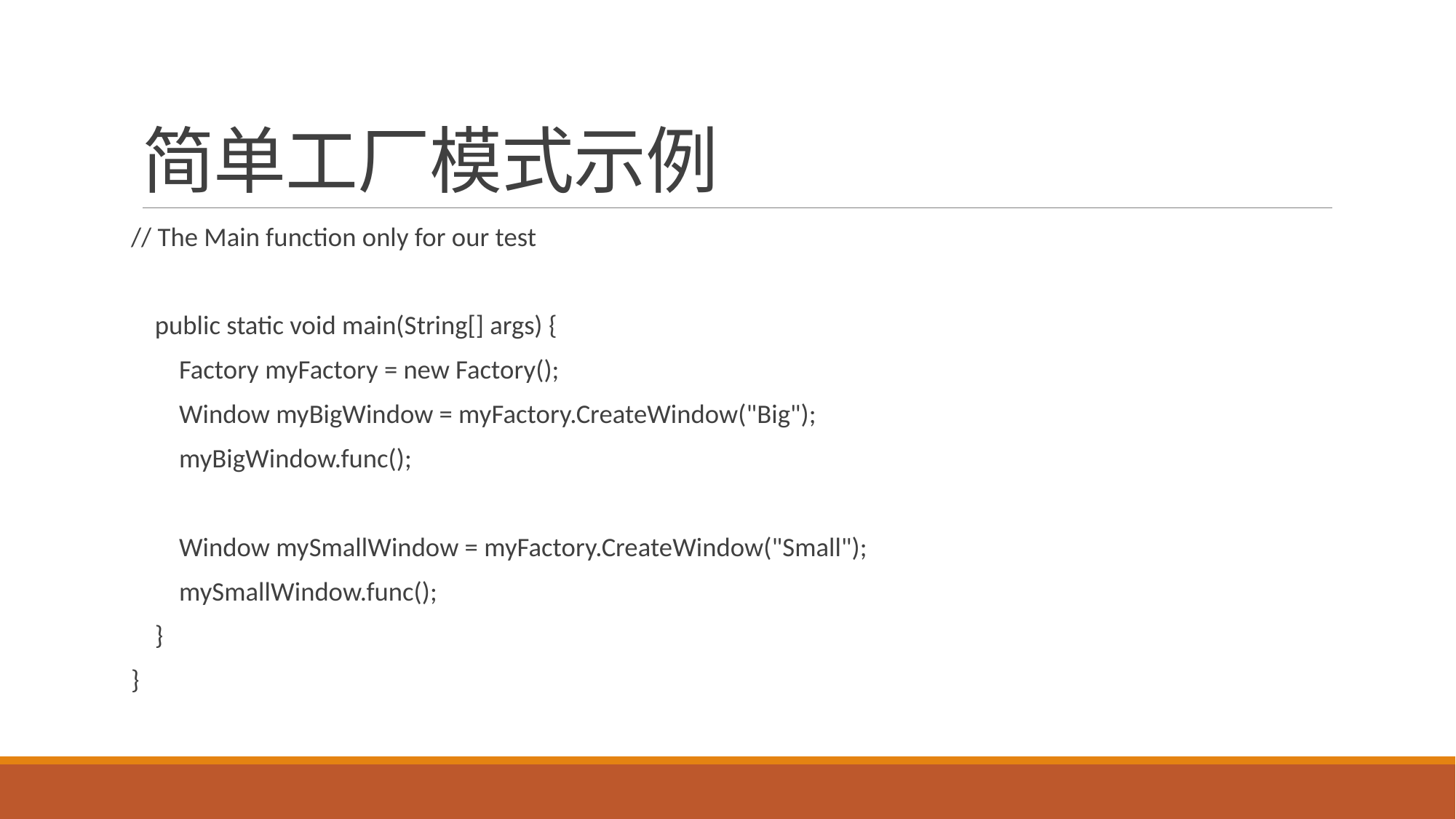

# 简单工厂模式示例
// The Main function only for our test

    public static void main(String[] args) {
        Factory myFactory = new Factory();
        Window myBigWindow = myFactory.CreateWindow("Big");
        myBigWindow.func();

        Window mySmallWindow = myFactory.CreateWindow("Small");
        mySmallWindow.func();
    }
}